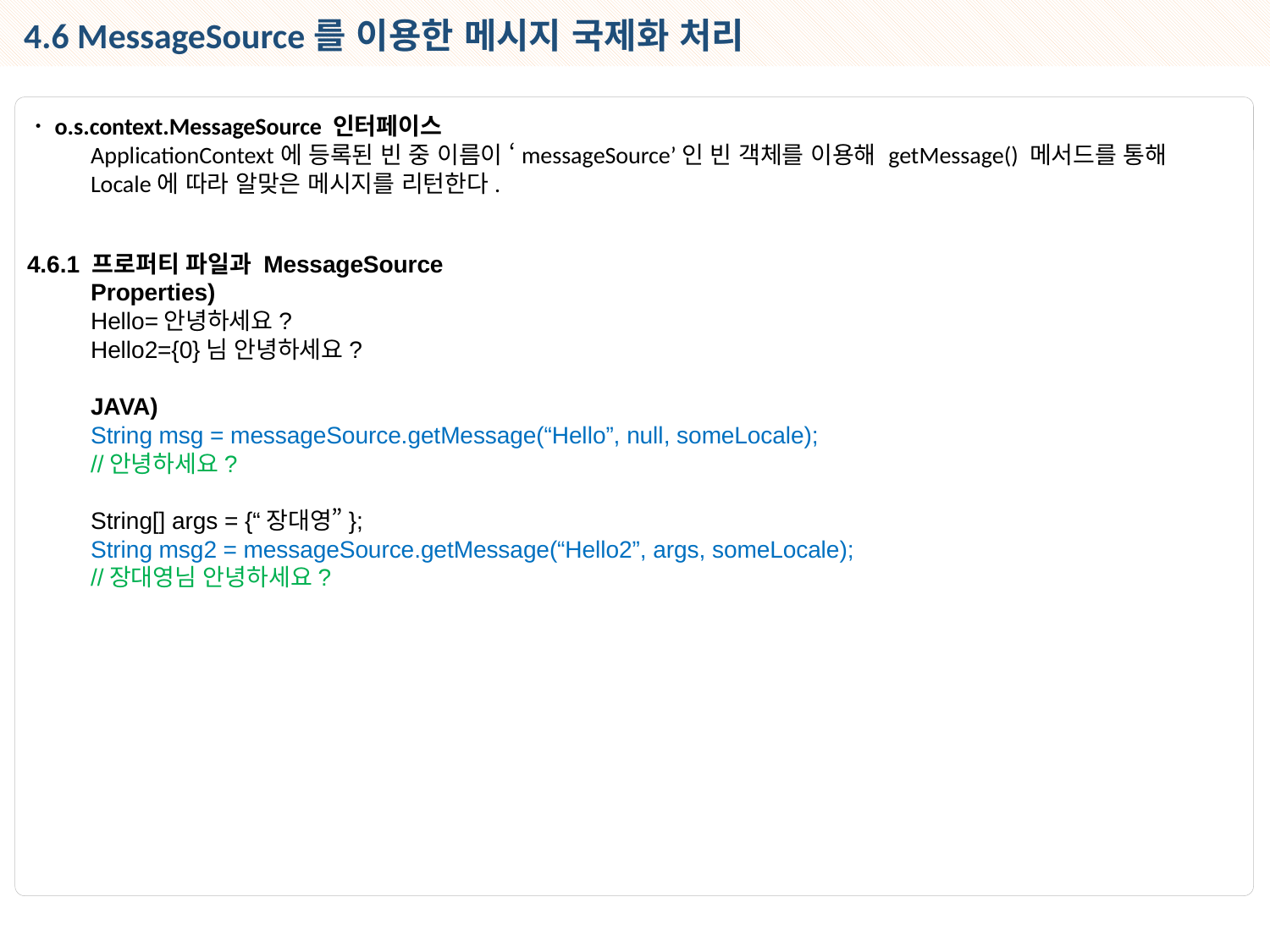

4.6 MessageSource를 이용한 메시지 국제화 처리
ㆍo.s.context.MessageSource 인터페이스
ApplicationContext에 등록된 빈 중 이름이 ‘messageSource’인 빈 객체를 이용해 getMessage() 메서드를 통해 Locale에 따라 알맞은 메시지를 리턴한다.
4.6.1 프로퍼티 파일과 MessageSource
Properties)
Hello=안녕하세요?
Hello2={0}님 안녕하세요?

JAVA)
String msg = messageSource.getMessage(“Hello”, null, someLocale);
//안녕하세요?

String[] args = {“장대영”};
String msg2 = messageSource.getMessage(“Hello2”, args, someLocale);
//장대영님 안녕하세요?